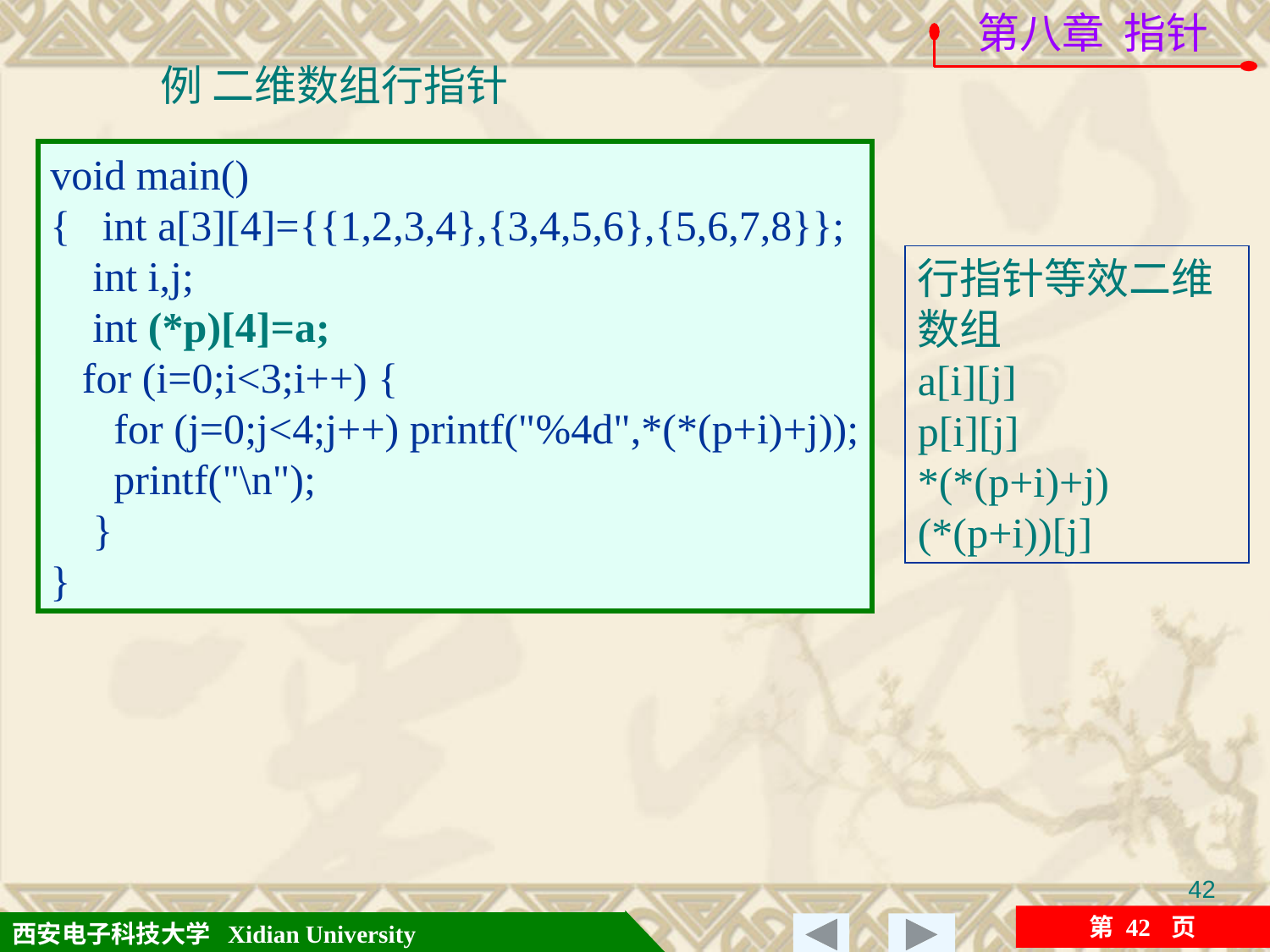

第八章  指针

例 二维数组行指针
void main()
{   int a[3][4]={{1,2,3,4},{3,4,5,6},{5,6,7,8}};
    int i,j;
    int (*p)[4]=a;
   for (i=0;i<3;i++) {
      for (j=0;j<4;j++) printf("%4d",*(*(p+i)+j));
      printf("\n");
    }
}
行指针等效二维数组
a[i][j]
p[i][j]
*(*(p+i)+j)
(*(p+i))[j]
42